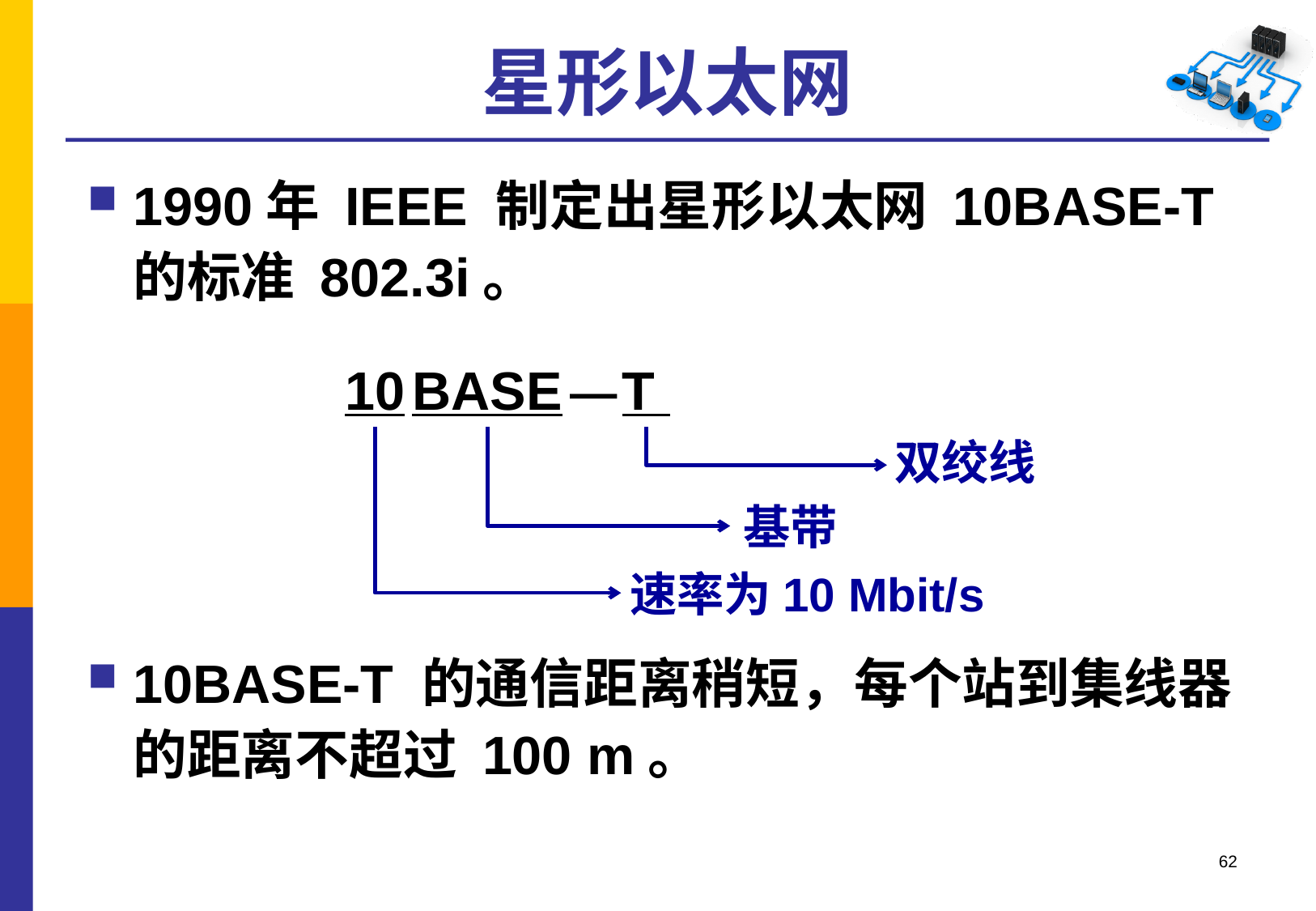

# 星形以太网
1990年 IEEE 制定出星形以太网 10BASE-T 的标准 802.3i。

10BASE-T 的通信距离稍短，每个站到集线器的距离不超过 100 m。

10
BASE
T
—
双绞线
基带
速率为10 Mbit/s
62